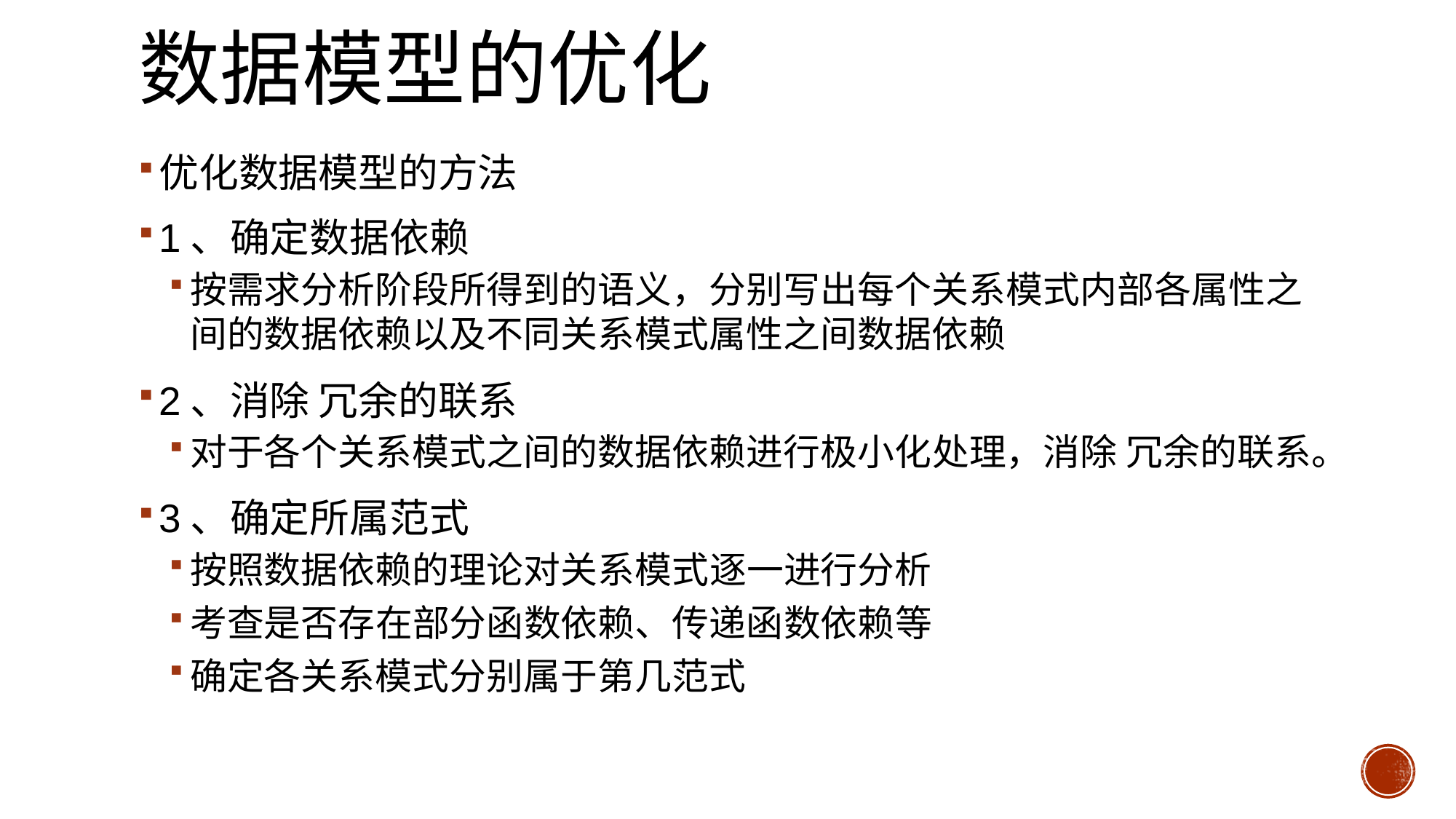

# 数据模型的优化
优化数据模型的方法
1、确定数据依赖
按需求分析阶段所得到的语义，分别写出每个关系模式内部各属性之间的数据依赖以及不同关系模式属性之间数据依赖
2、消除 冗余的联系
对于各个关系模式之间的数据依赖进行极小化处理，消除 冗余的联系。
3、确定所属范式
按照数据依赖的理论对关系模式逐一进行分析
考查是否存在部分函数依赖、传递函数依赖等
确定各关系模式分别属于第几范式
18